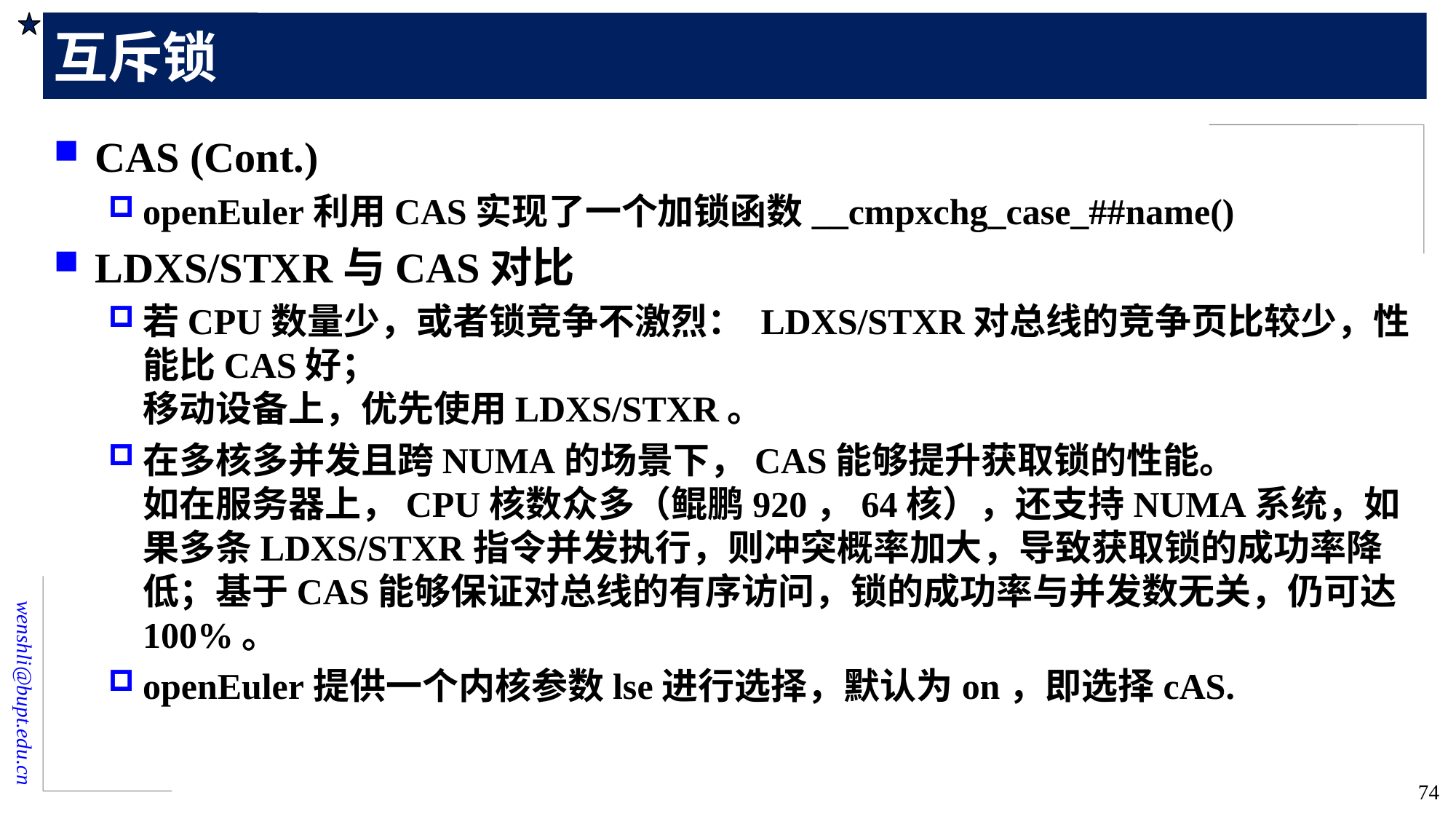

# 互斥锁
CAS (Cont.)
openEuler利用CAS实现了一个加锁函数__cmpxchg_case_##name()
LDXS/STXR与CAS对比
若CPU数量少，或者锁竞争不激烈： LDXS/STXR对总线的竞争页比较少，性能比CAS好；
移动设备上，优先使用LDXS/STXR。
在多核多并发且跨NUMA的场景下，CAS能够提升获取锁的性能。
如在服务器上，CPU核数众多（鲲鹏920，64核），还支持NUMA系统，如果多条LDXS/STXR指令并发执行，则冲突概率加大，导致获取锁的成功率降低；基于CAS能够保证对总线的有序访问，锁的成功率与并发数无关，仍可达100%。
openEuler提供一个内核参数lse进行选择，默认为on，即选择cAS.

74